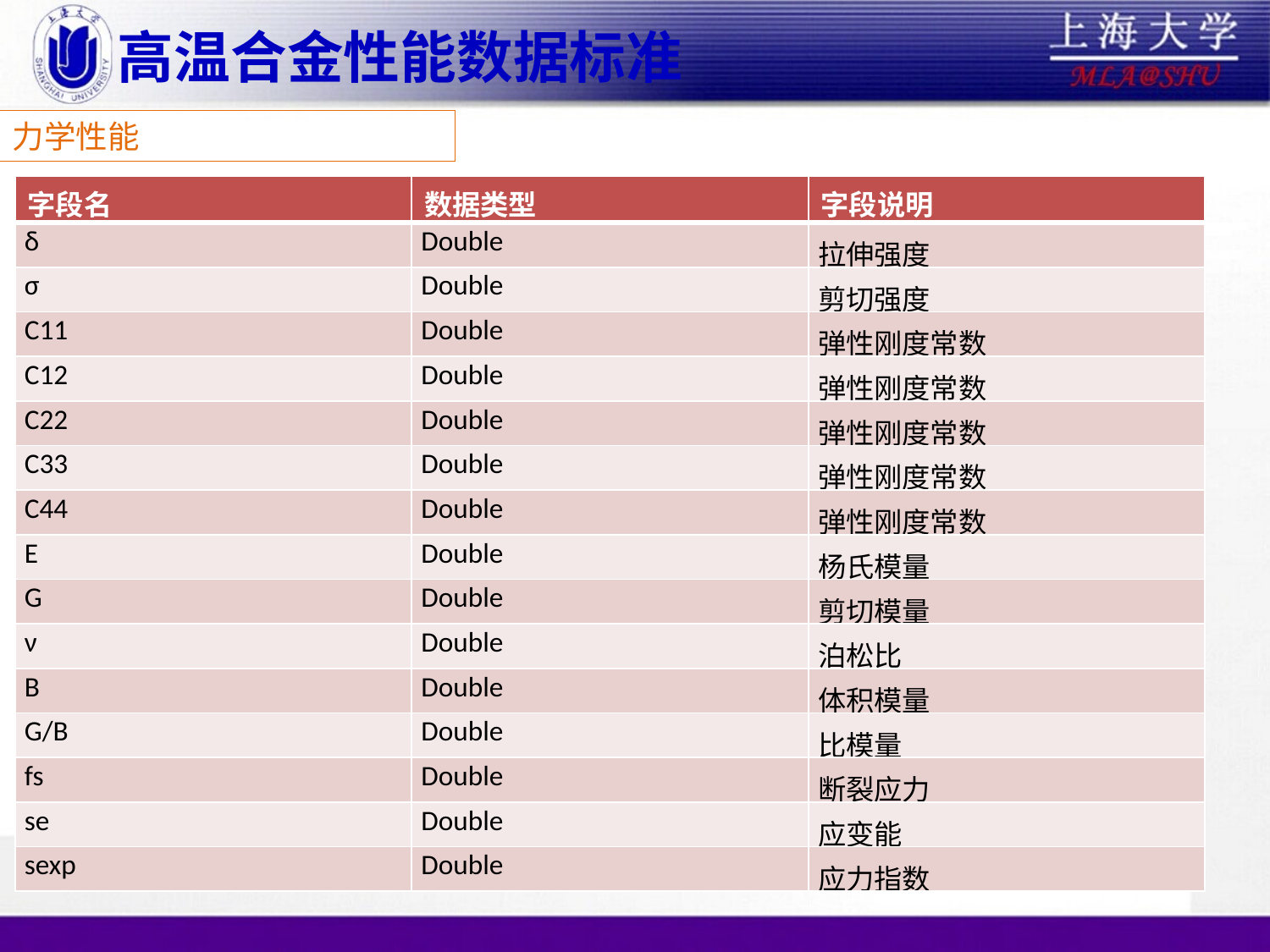

# 高温合金性能数据标准
力学性能
| 字段名 | 数据类型 | 字段说明 |
| --- | --- | --- |
| δ | Double | 拉伸强度 |
| σ | Double | 剪切强度 |
| C11 | Double | 弹性刚度常数 |
| C12 | Double | 弹性刚度常数 |
| C22 | Double | 弹性刚度常数 |
| C33 | Double | 弹性刚度常数 |
| C44 | Double | 弹性刚度常数 |
| E | Double | 杨氏模量 |
| G | Double | 剪切模量 |
| ν | Double | 泊松比 |
| B | Double | 体积模量 |
| G/B | Double | 比模量 |
| fs | Double | 断裂应力 |
| se | Double | 应变能 |
| sexp | Double | 应力指数 |